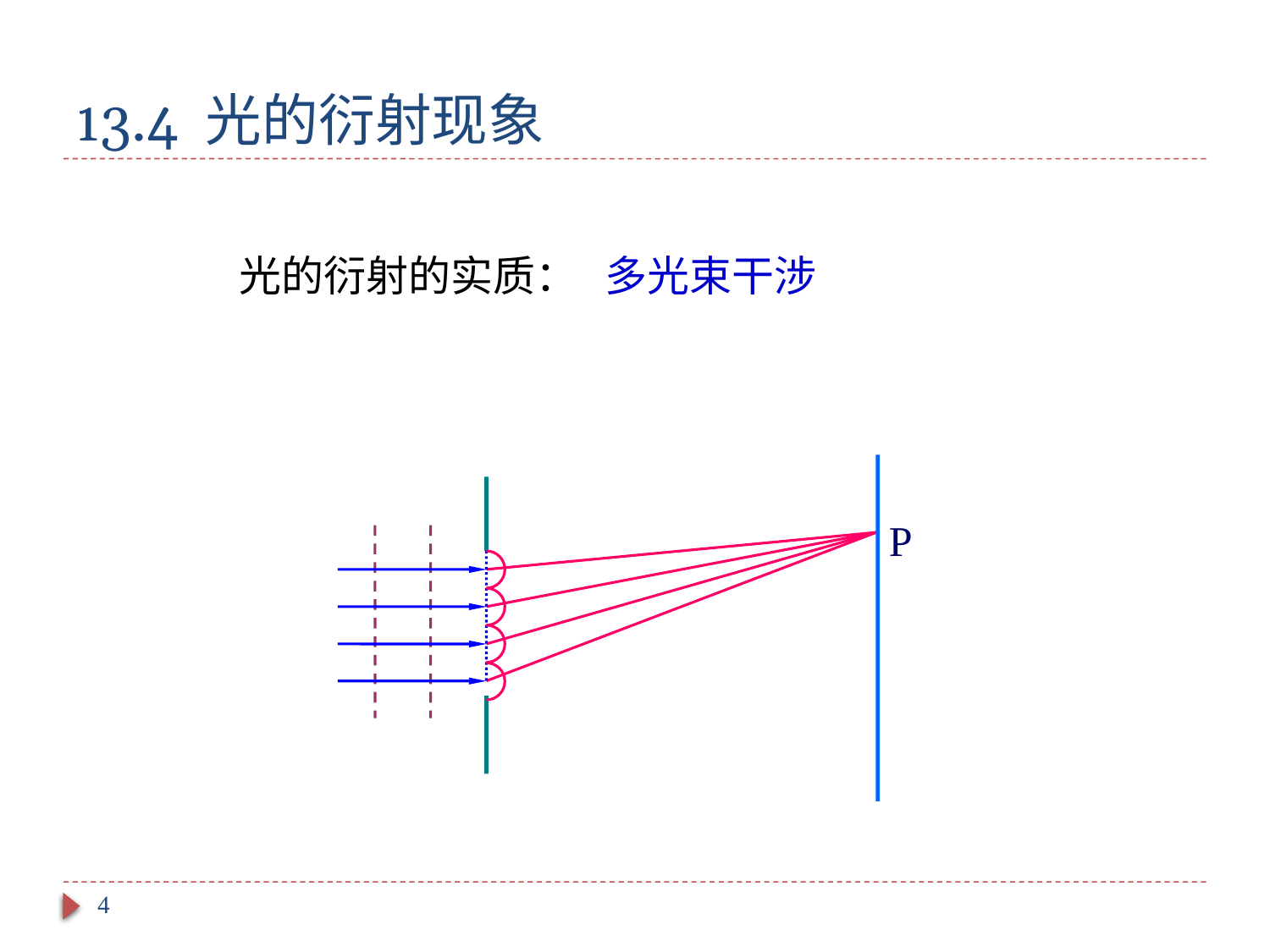

# 13.4 光的衍射现象
光的衍射的实质：
多光束干涉

 P

4